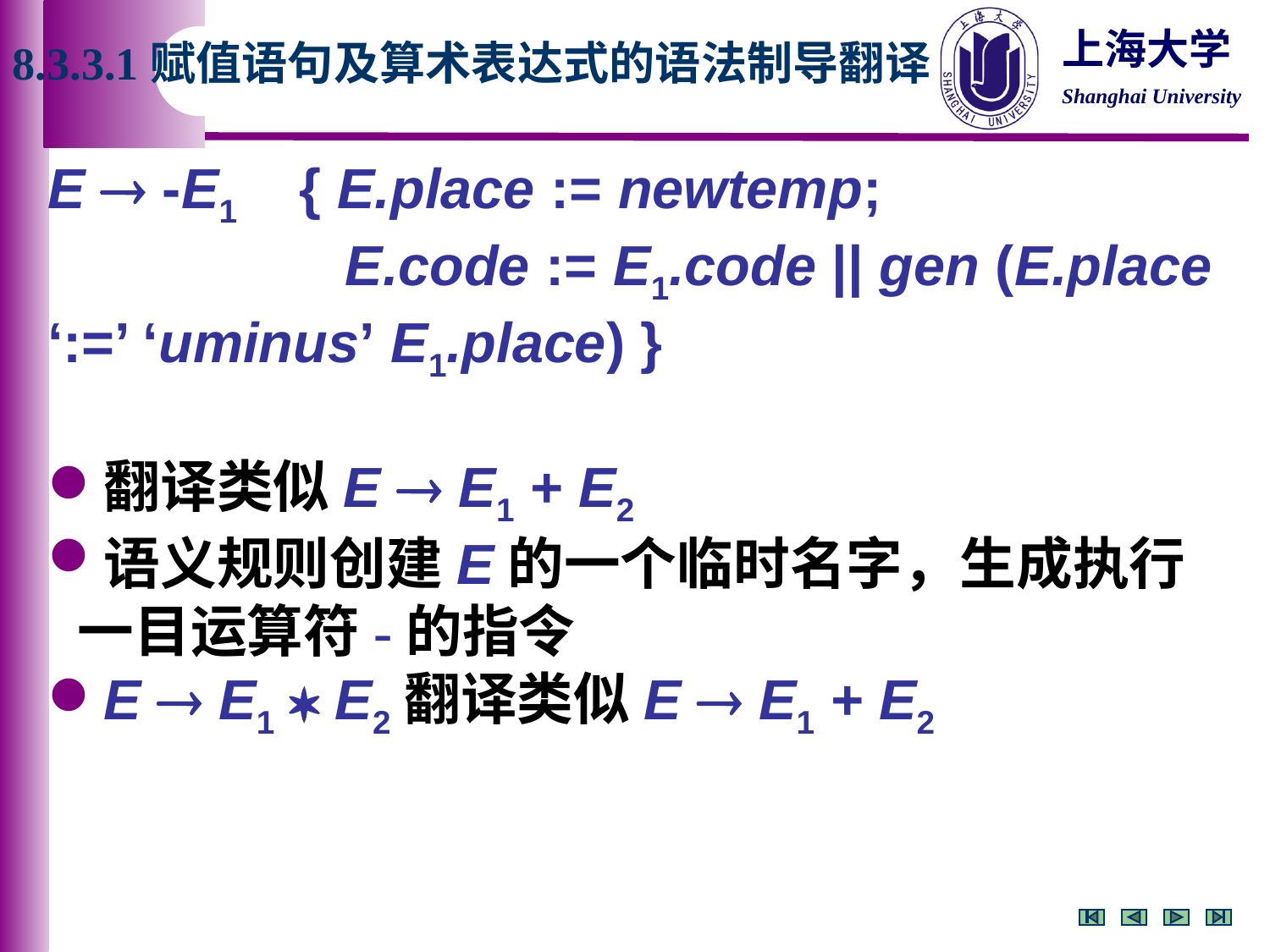

8.3.3.1赋值语句及算术表达式的语法制导翻译
E → -E1    { E.place := newtemp;
                   E.code := E1.code || gen (E.place ‘:=’ ‘uminus’ E1.place) }

翻译类似E → E1 + E2
语义规则创建E的一个临时名字，生成执行一目运算符-的指令
E → E1 ∗ E2翻译类似E → E1 + E2